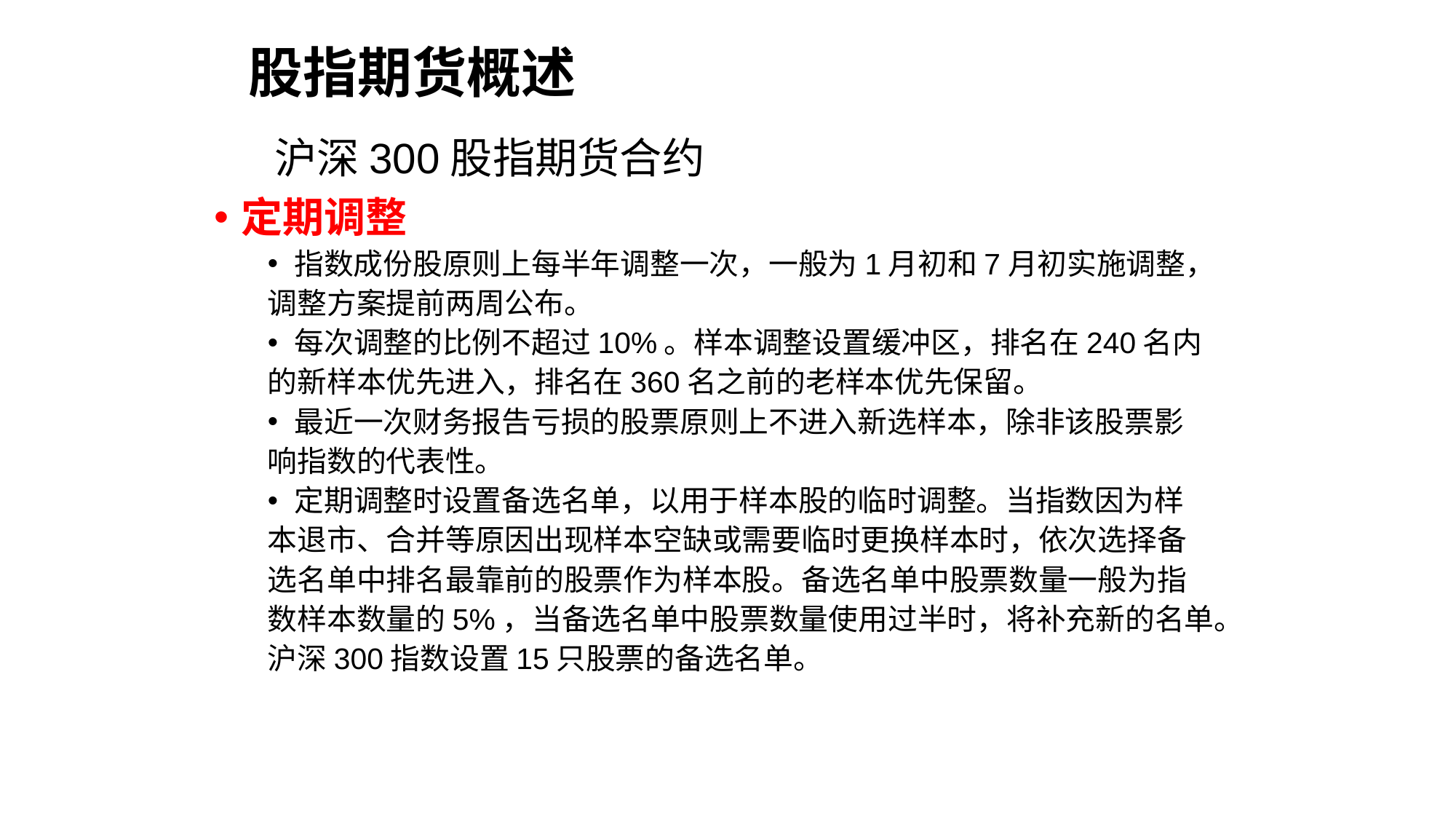

股指期货概述
沪深300股指期货合约
定期调整
指数成份股原则上每半年调整一次，一般为1月初和7月初实施调整，
调整方案提前两周公布。
每次调整的比例不超过10%。样本调整设置缓冲区，排名在240名内
的新样本优先进入，排名在360名之前的老样本优先保留。
最近一次财务报告亏损的股票原则上不进入新选样本，除非该股票影
响指数的代表性。
定期调整时设置备选名单，以用于样本股的临时调整。当指数因为样
本退市、合并等原因出现样本空缺或需要临时更换样本时，依次选择备
选名单中排名最靠前的股票作为样本股。备选名单中股票数量一般为指
数样本数量的5%，当备选名单中股票数量使用过半时，将补充新的名单。
沪深300指数设置15只股票的备选名单。